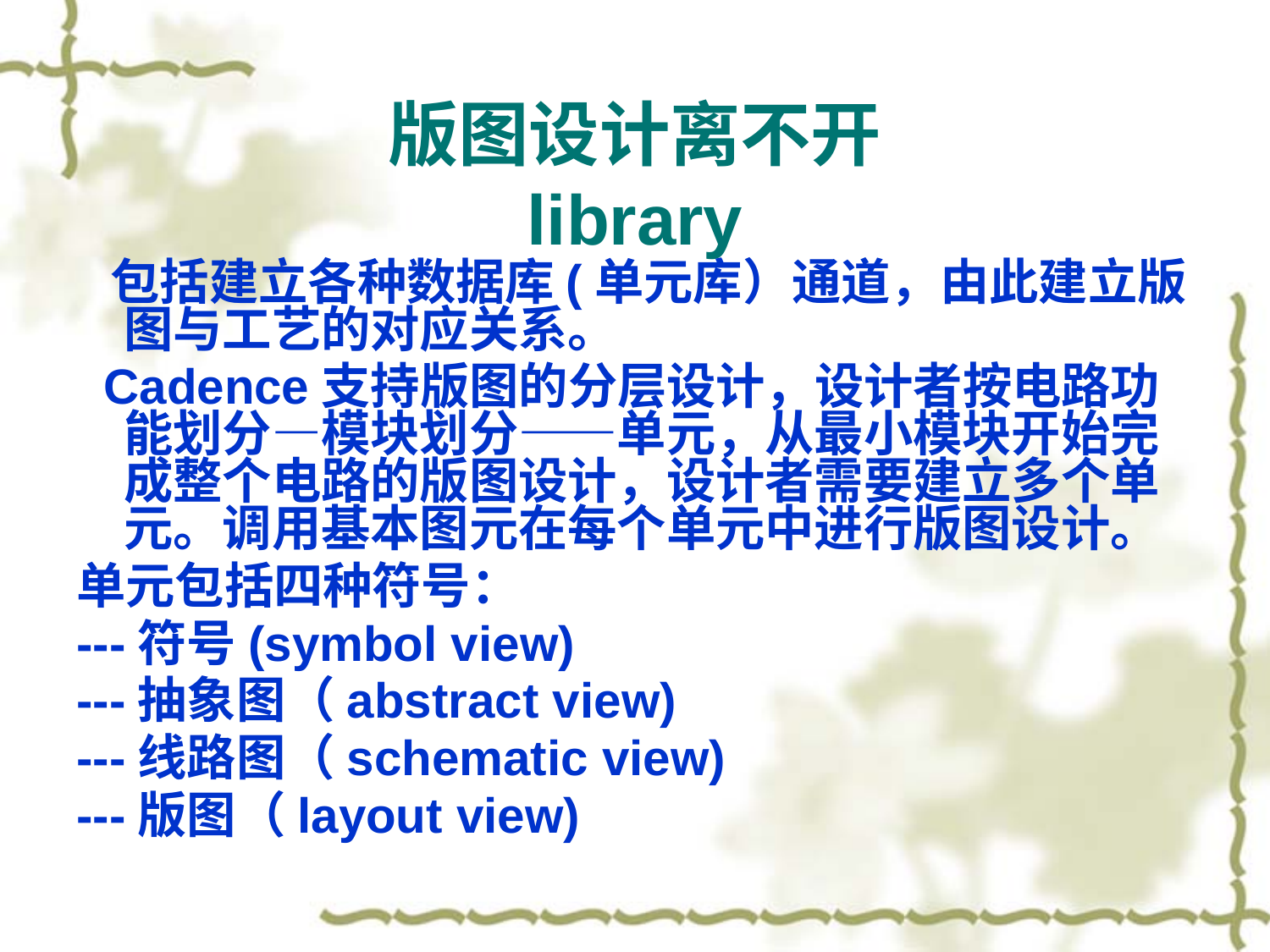

# 版图设计离不开 library
  包括建立各种数据库(单元库）通道，由此建立版图与工艺的对应关系。
  Cadence支持版图的分层设计，设计者按电路功能划分—模块划分——单元，从最小模块开始完成整个电路的版图设计，设计者需要建立多个单元。调用基本图元在每个单元中进行版图设计。
单元包括四种符号：
---符号(symbol view)
---抽象图（abstract view)
---线路图（schematic view)
---版图（layout view)

28